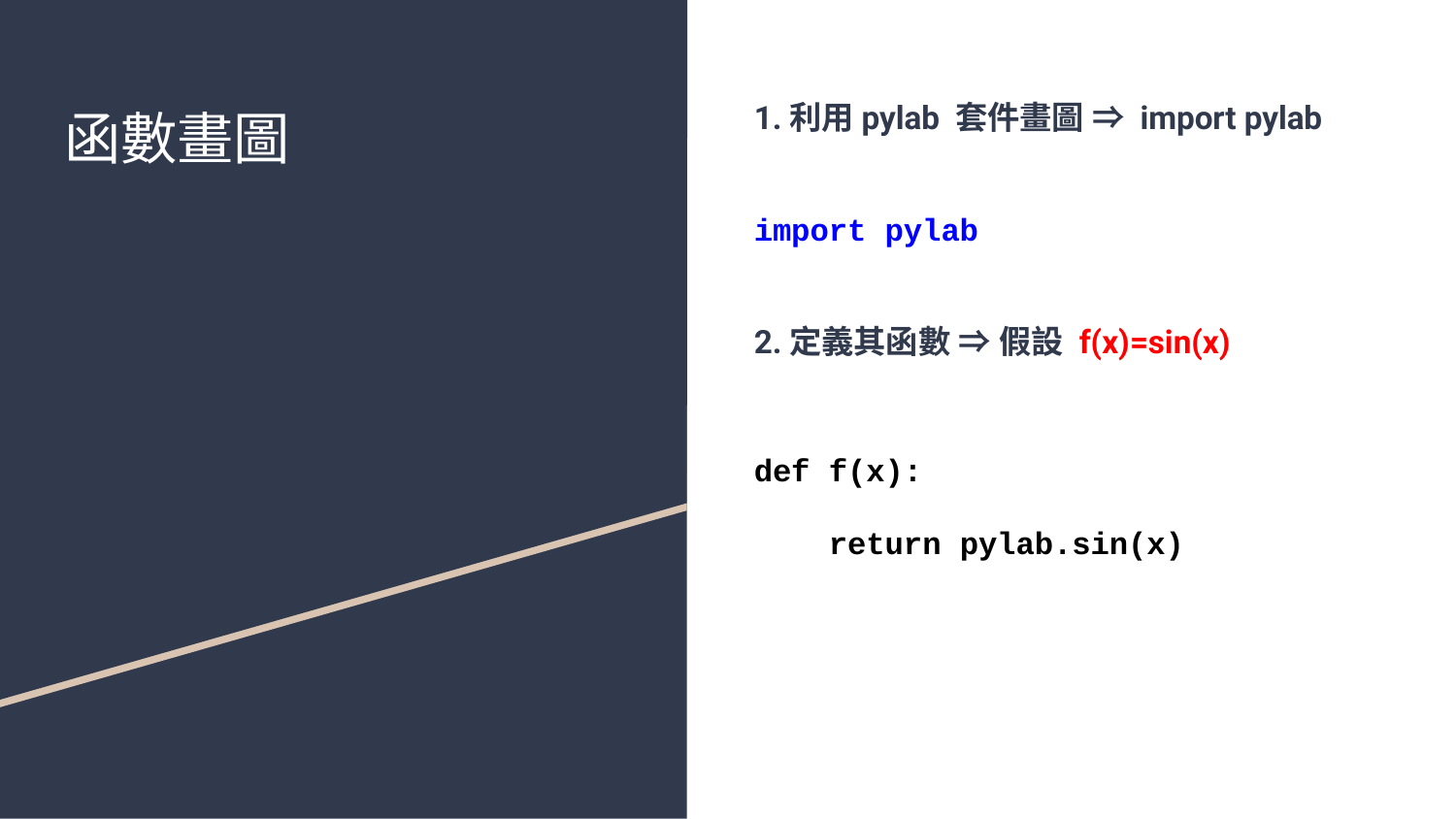

# 函數畫圖
1.利用pylab 套件畫圖 ⇒ import pylab

import pylab

2.定義其函數 ⇒ 假設 f(x)=sin(x)

def f(x):
    return pylab.sin(x)